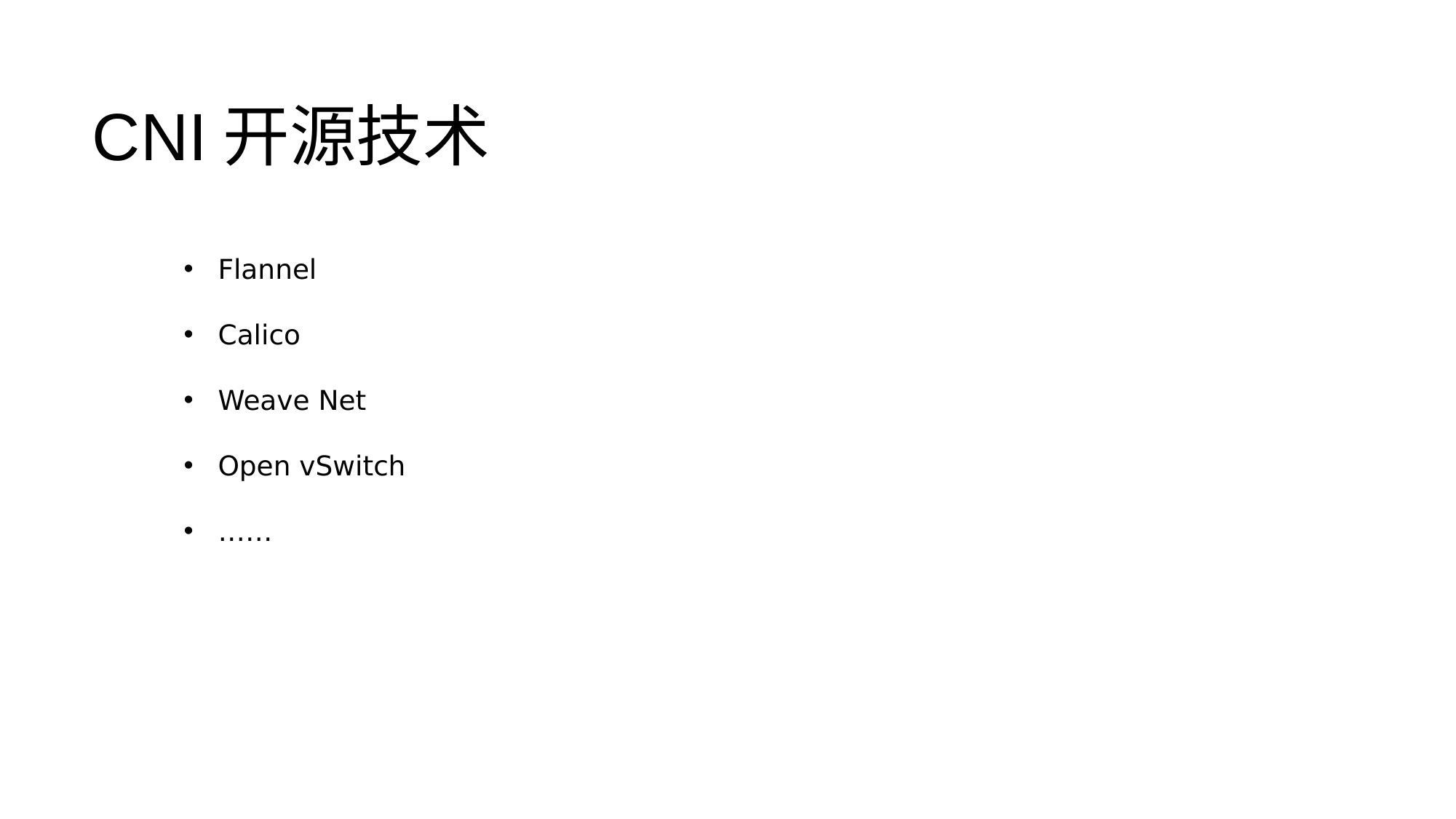

# CNI开源技术
Flannel

Calico

Weave Net

Open vSwitch

……